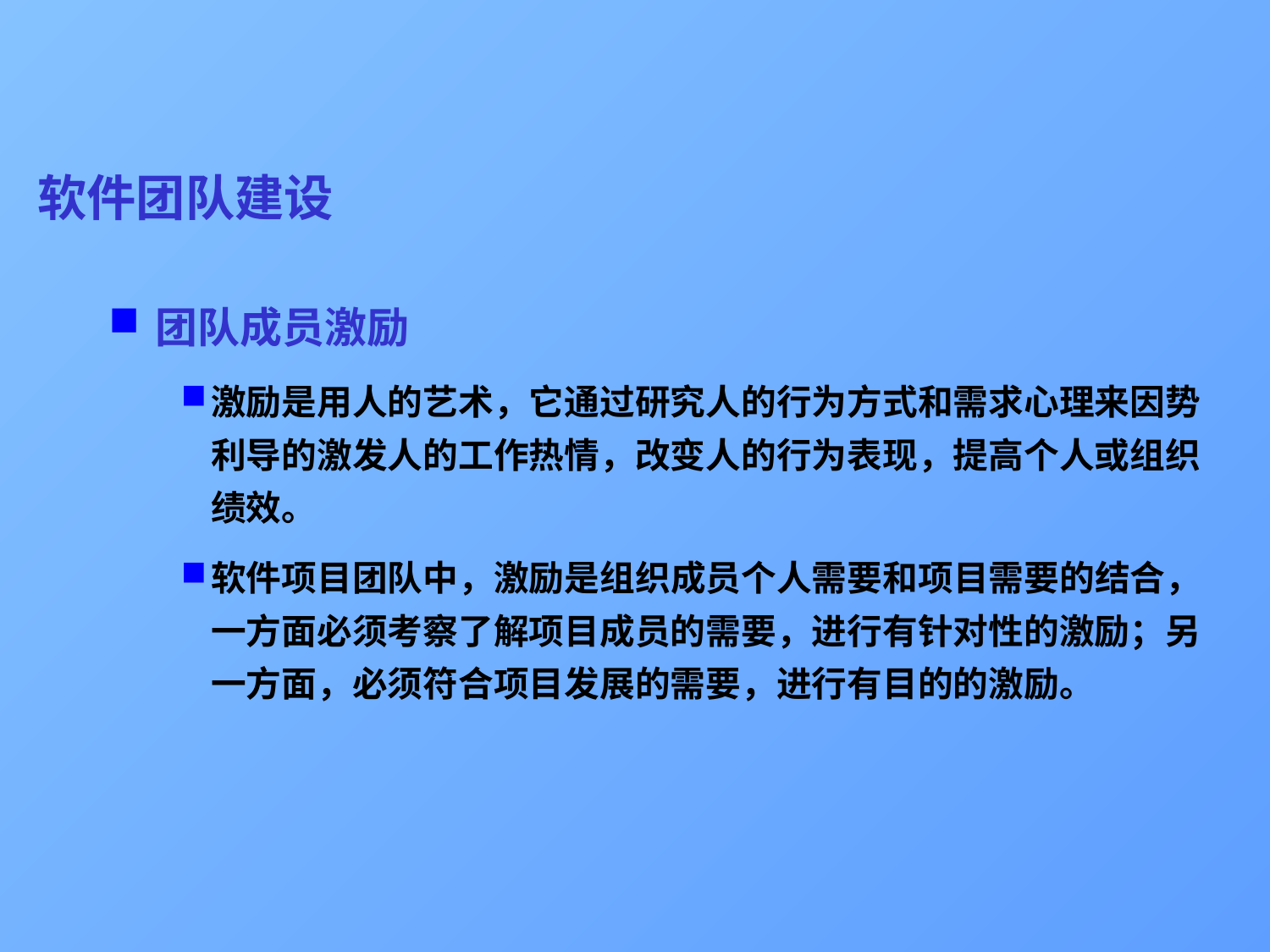

# 软件团队建设
团队成员激励
激励是用人的艺术，它通过研究人的行为方式和需求心理来因势利导的激发人的工作热情，改变人的行为表现，提高个人或组织绩效。
软件项目团队中，激励是组织成员个人需要和项目需要的结合，一方面必须考察了解项目成员的需要，进行有针对性的激励；另一方面，必须符合项目发展的需要，进行有目的的激励。